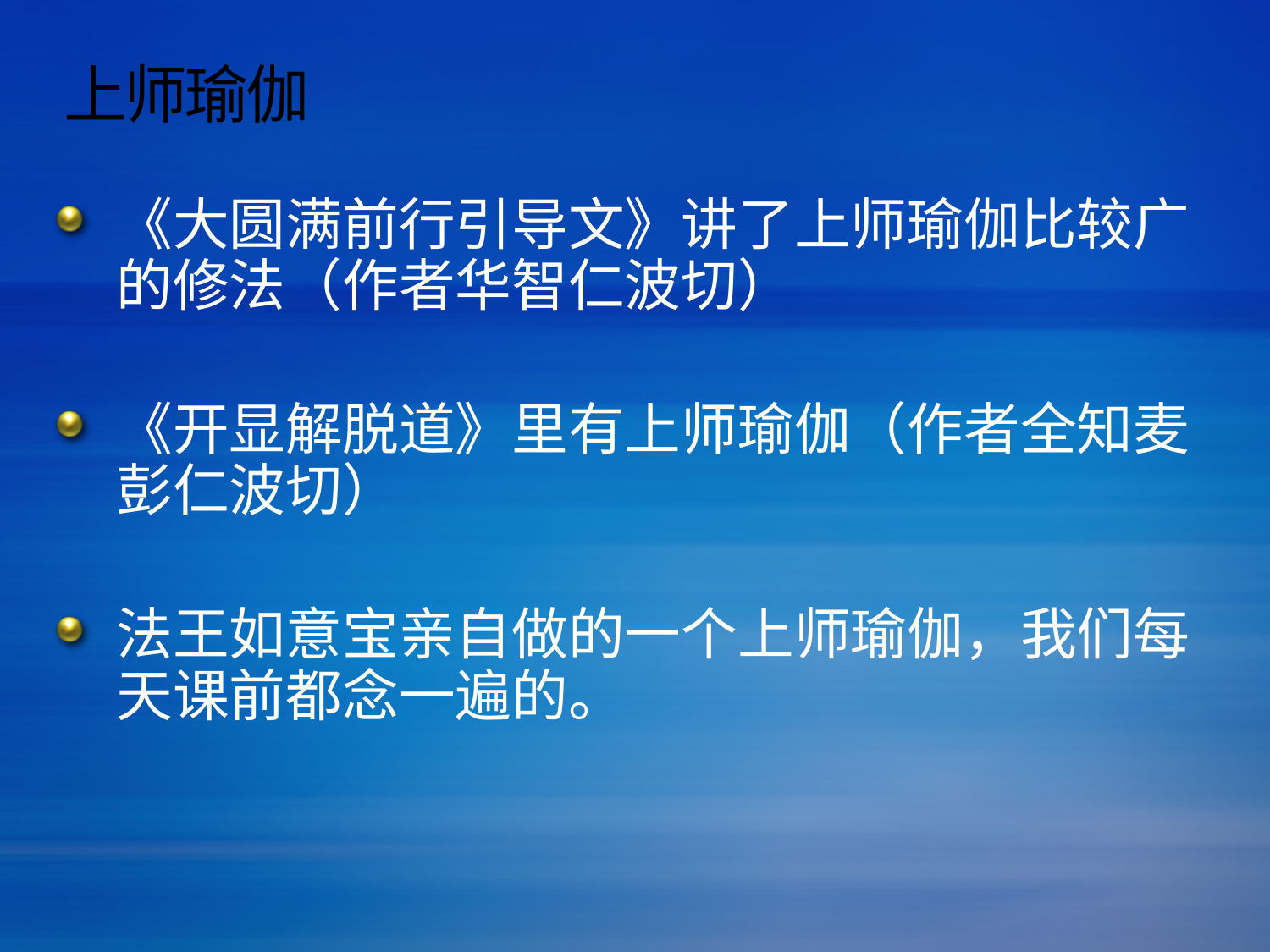

# 上师瑜伽
《大圆满前行引导文》讲了上师瑜伽比较广的修法（作者华智仁波切）

《开显解脱道》里有上师瑜伽（作者全知麦彭仁波切）

法王如意宝亲自做的一个上师瑜伽，我们每天课前都念一遍的。